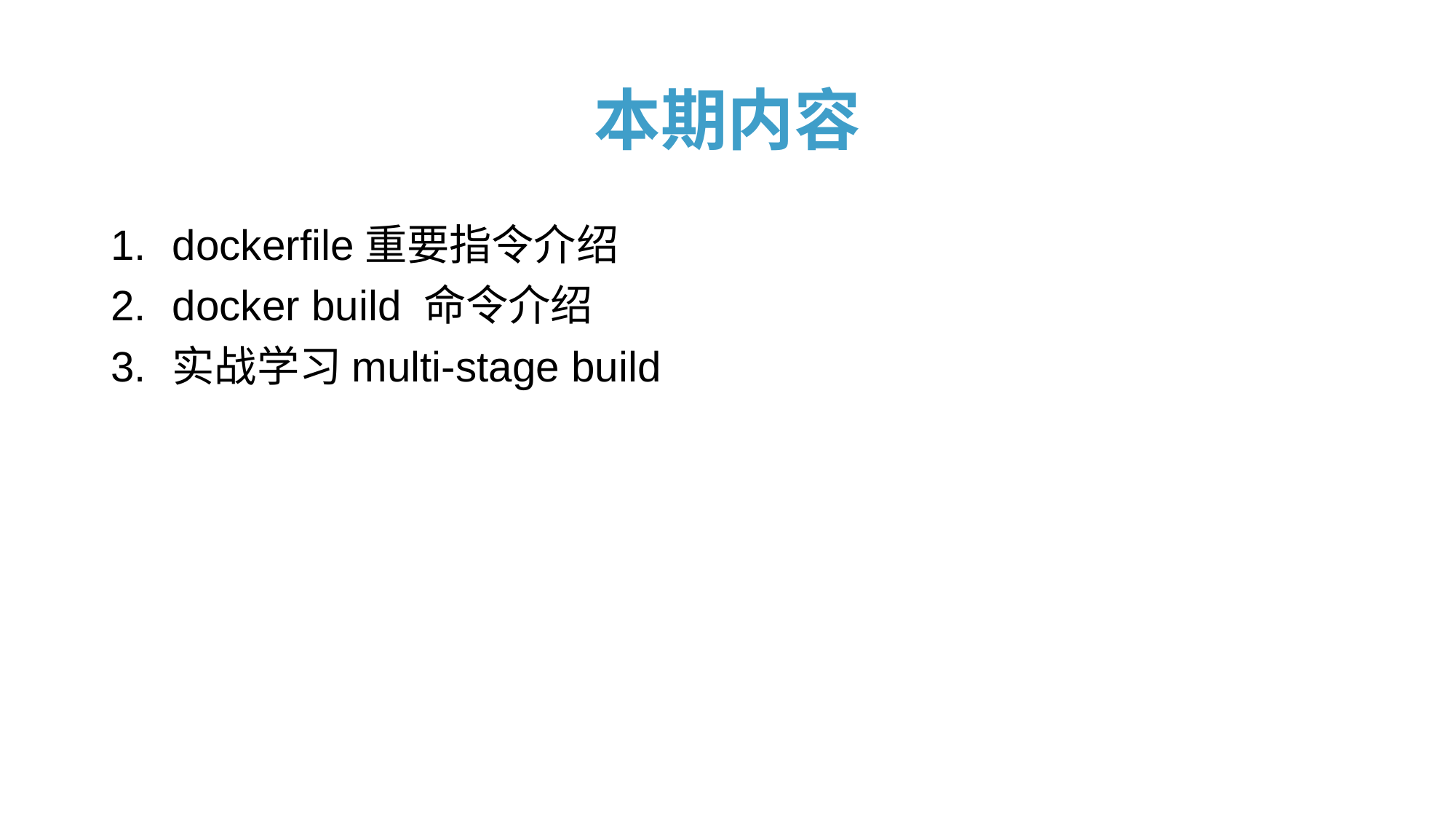

# 本期内容
dockerfile重要指令介绍
docker build 命令介绍
实战学习multi-stage build